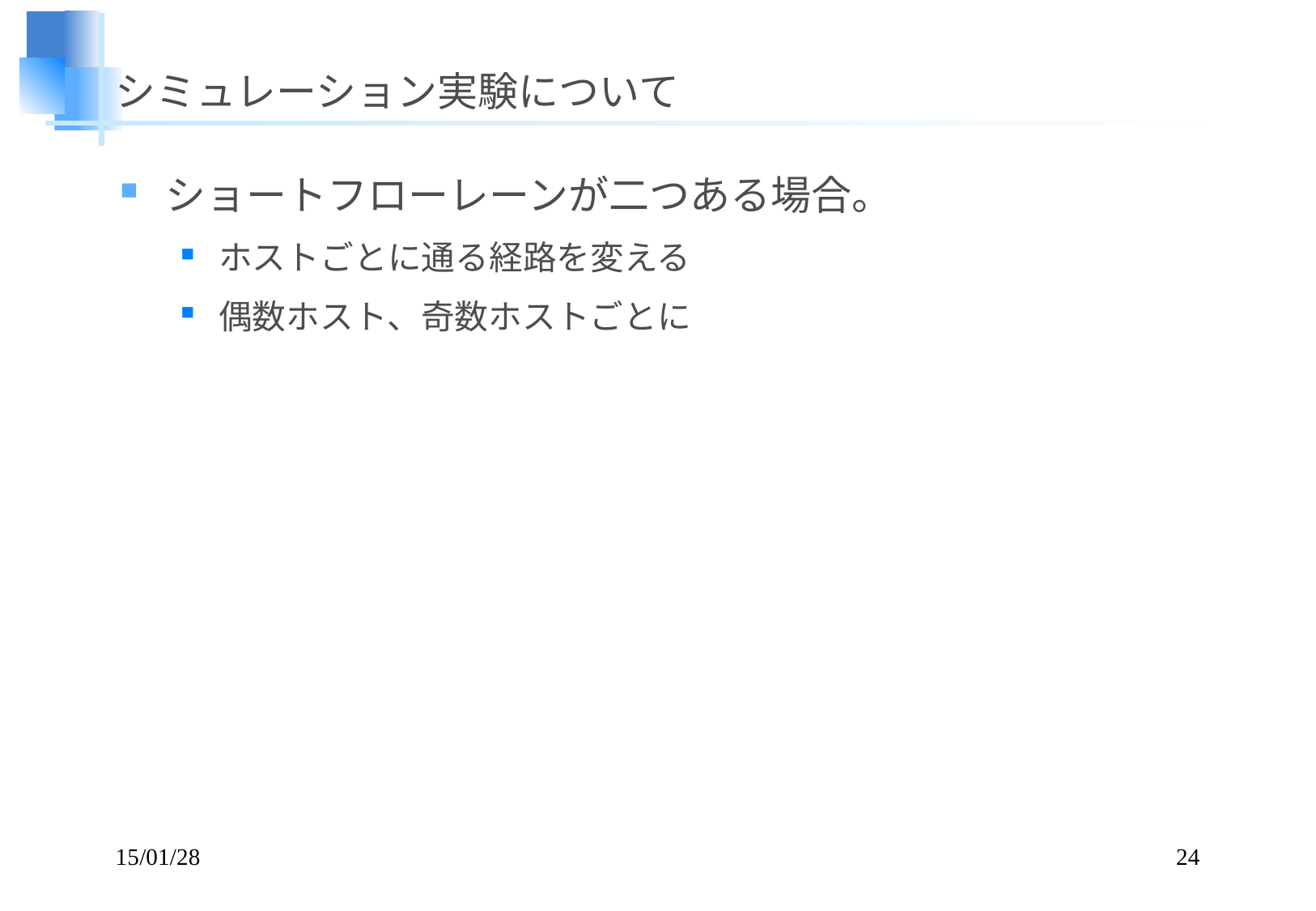

# シミュレーション実験について
ショートフローレーンが二つある場合。
ホストごとに通る経路を変える
偶数ホスト、奇数ホストごとに
15/01/28
24